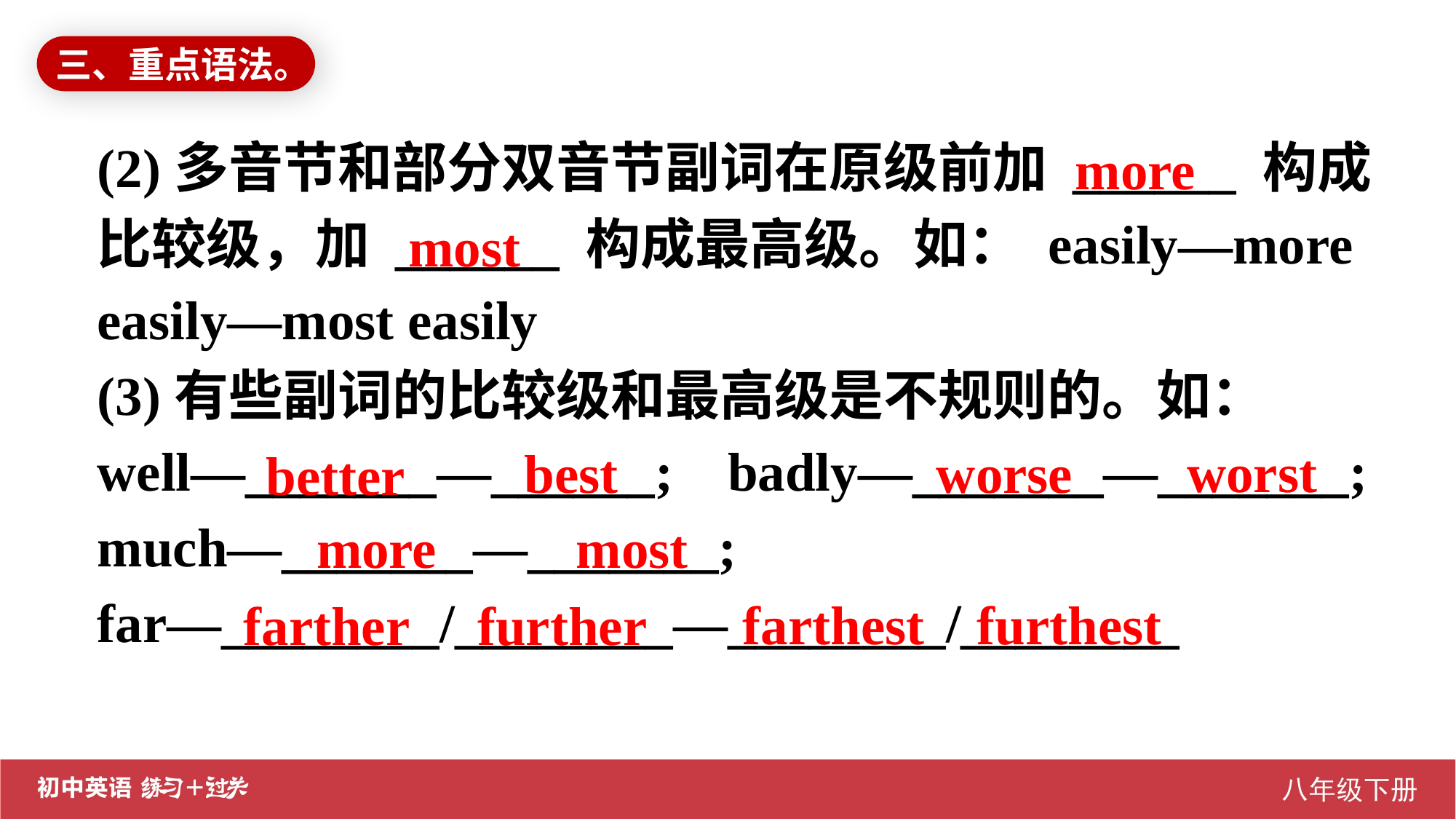

三、重点语法。
(2)多音节和部分双音节副词在原级前加 ______ 构成比较级，加 ______ 构成最高级。如： easily—more easily—most easily
(3)有些副词的比较级和最高级是不规则的。如：
well—_______—______;    badly—_______—_______;
much—_______—_______;
far—________/________—________/________
more
most
worst
best
worse
better
more
most
farthest
furthest
farther
further